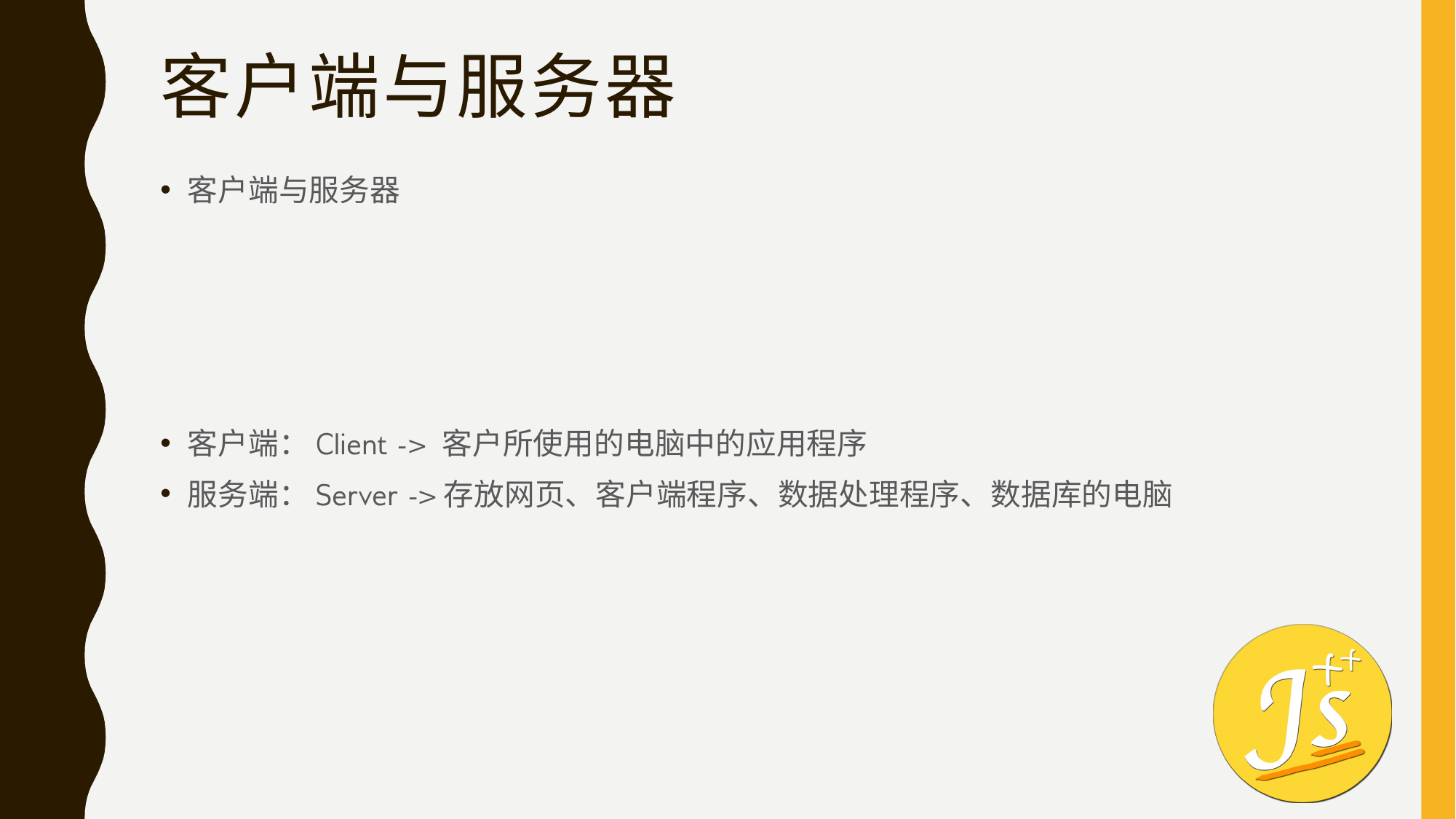

# 客户端与服务器
客户端与服务器

客户端：Client -> 客户所使用的电脑中的应用程序
服务端：Server ->存放网页、客户端程序、数据处理程序、数据库的电脑